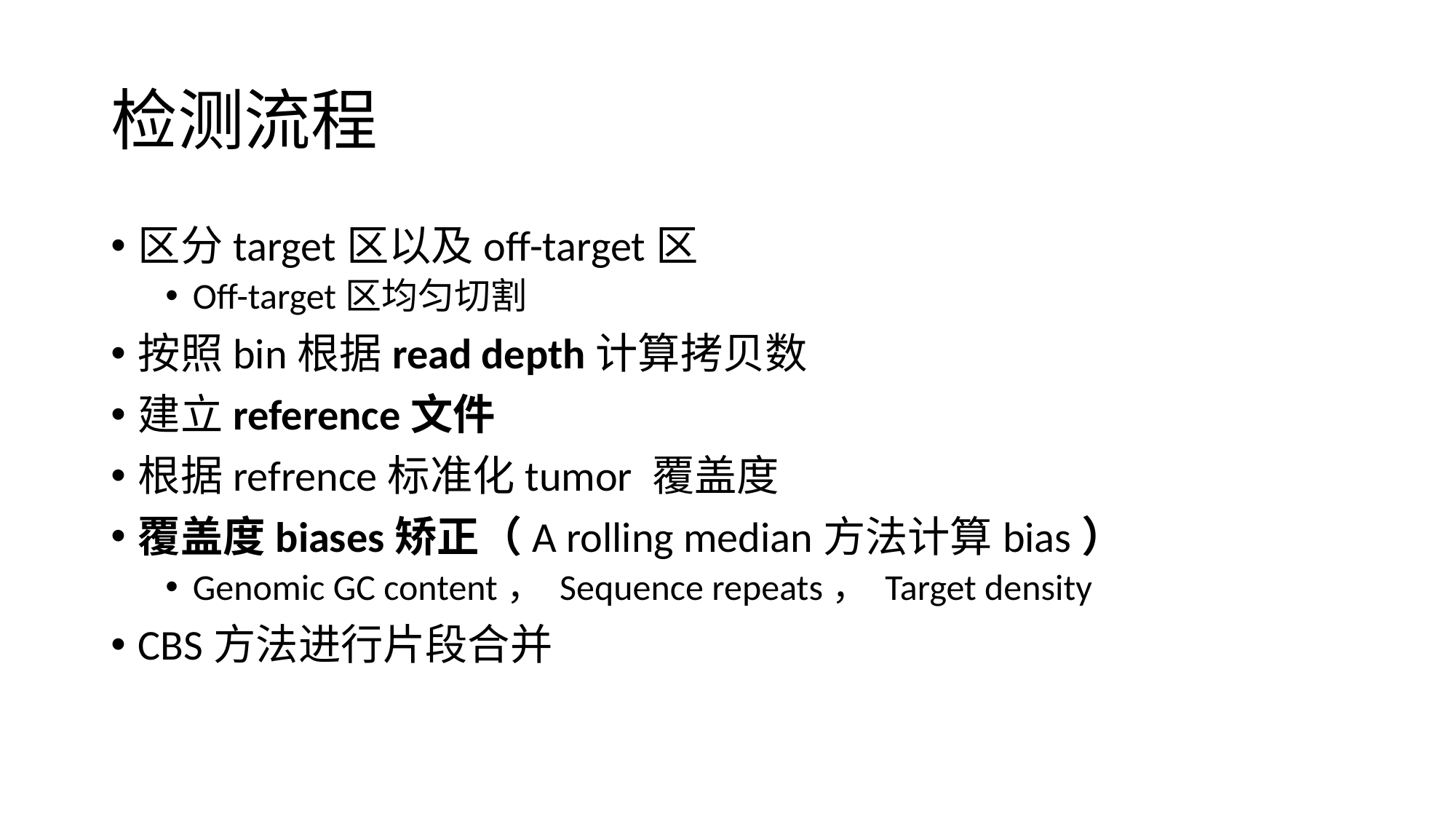

# 检测流程
区分target区以及off-target区
Off-target区均匀切割
按照bin根据read depth计算拷贝数
建立reference文件
根据refrence标准化tumor 覆盖度
覆盖度biases矫正（A rolling median方法计算bias）
Genomic GC content， Sequence repeats， Target density
CBS方法进行片段合并